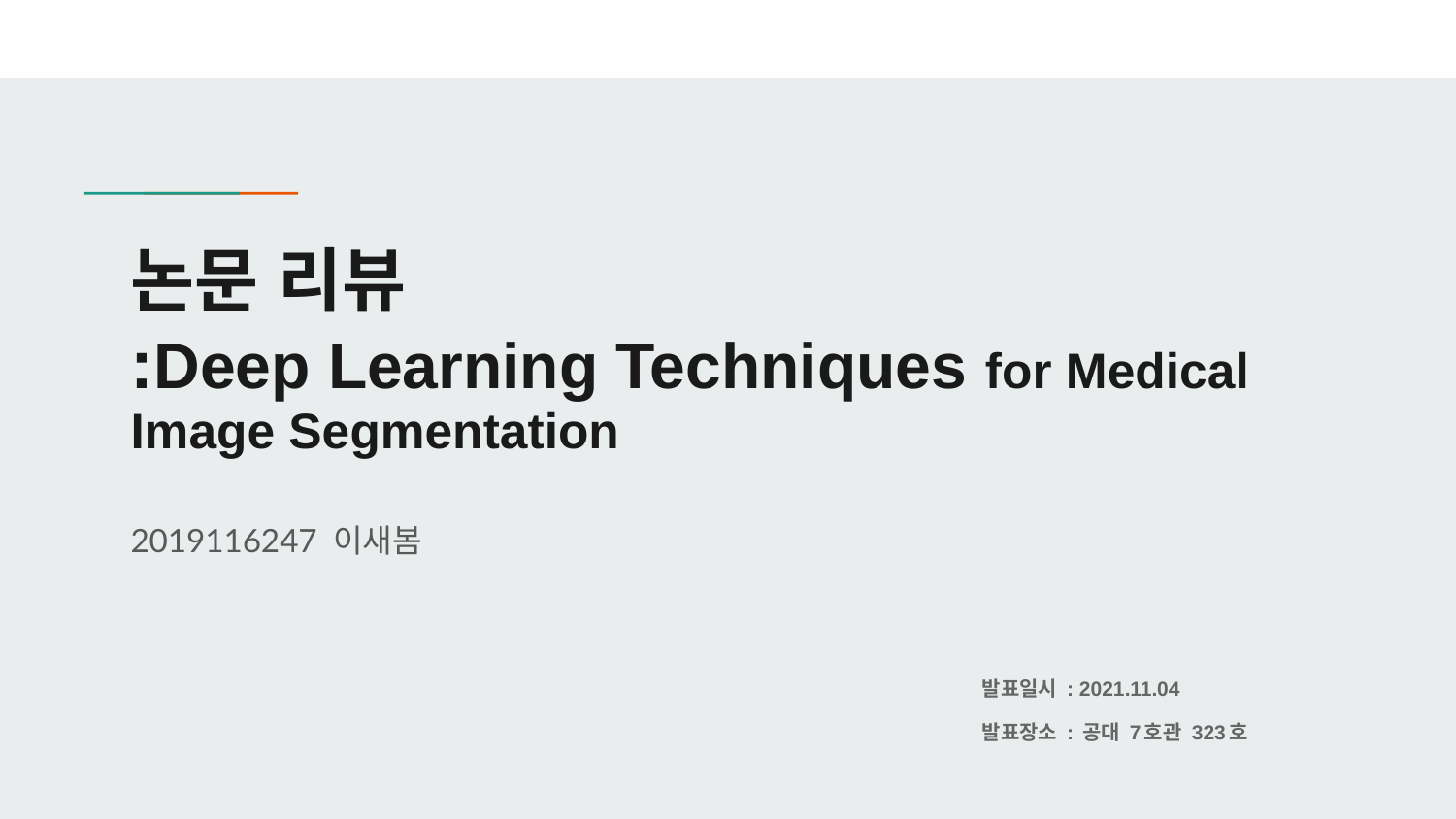

# 논문 리뷰
:Deep Learning Techniques for Medical Image Segmentation
2019116247 이새봄
발표일시 : 2021.11.04
발표장소 : 공대 7호관 323호